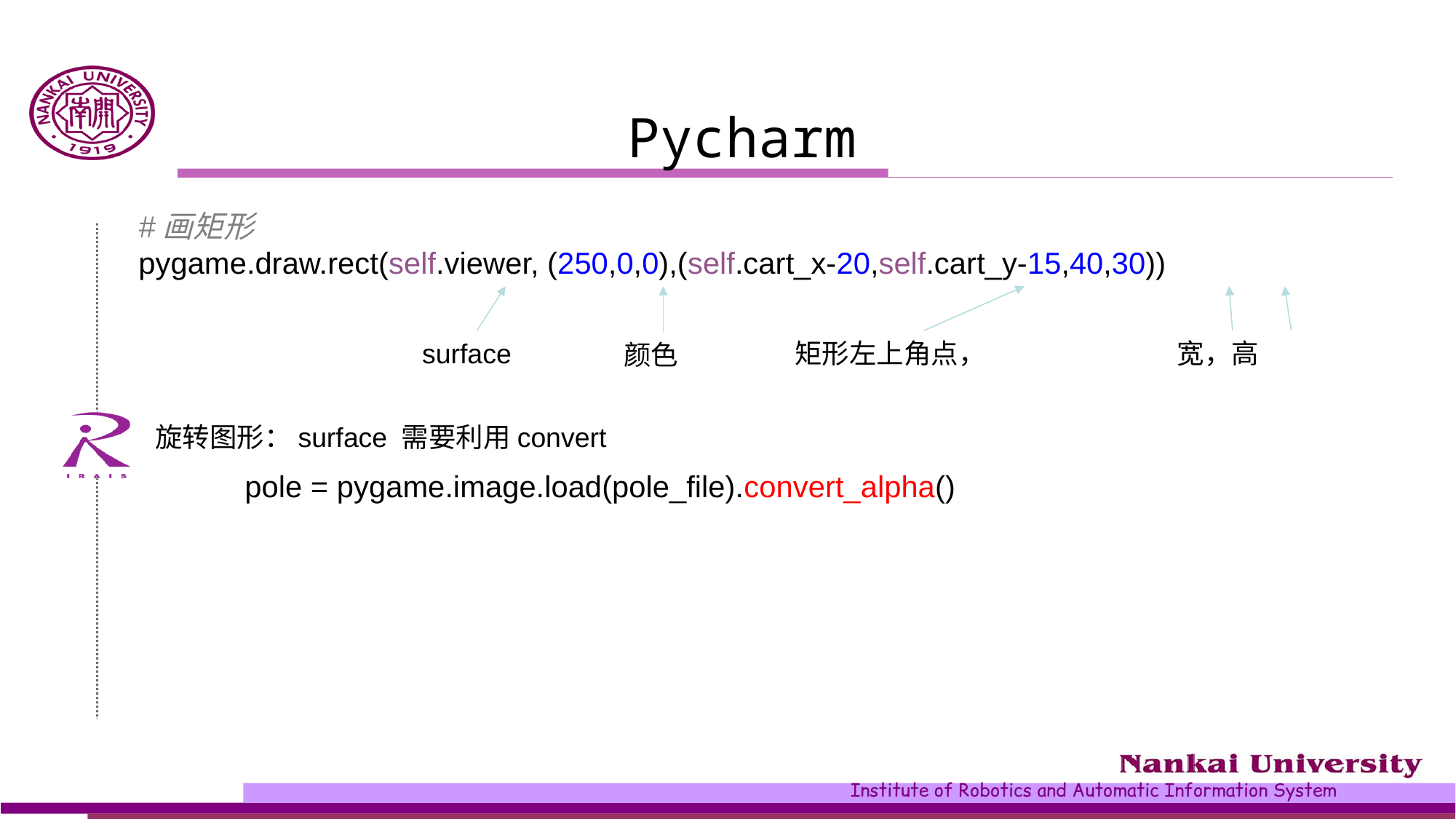

Pycharm
#画矩形
pygame.draw.rect(self.viewer, (250,0,0),(self.cart_x-20,self.cart_y-15,40,30))
surface
矩形左上角点，                               宽，高
颜色
旋转图形：surface 需要利用convert
pole = pygame.image.load(pole_file).convert_alpha()